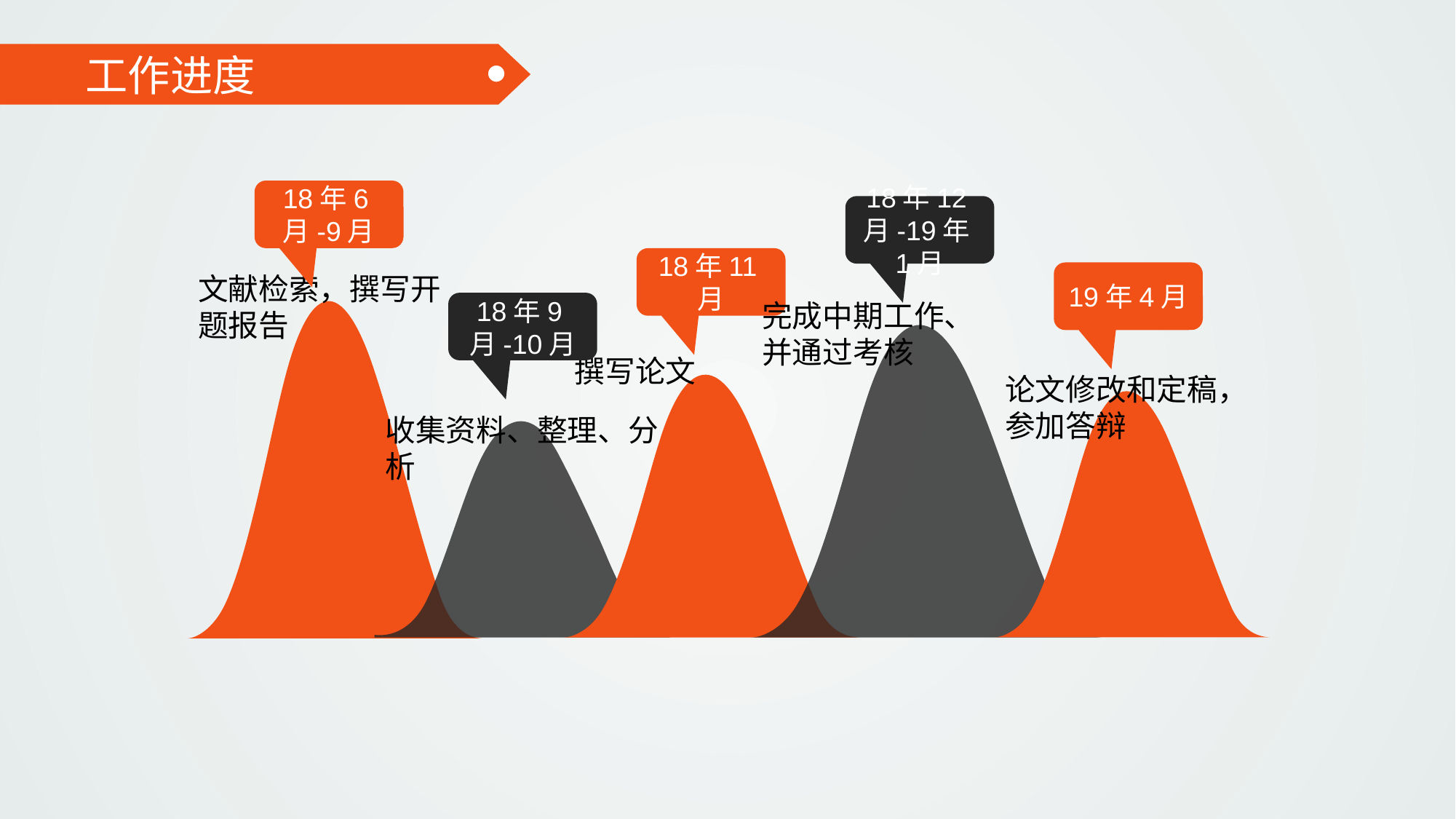

工作进度

18年6月-9月
18年12月-19年1月
18年11月
19年4月
文献检索，撰写开题报告
完成中期工作、
并通过考核
18年9月-10月
撰写论文
论文修改和定稿，参加答辩
收集资料、整理、分析